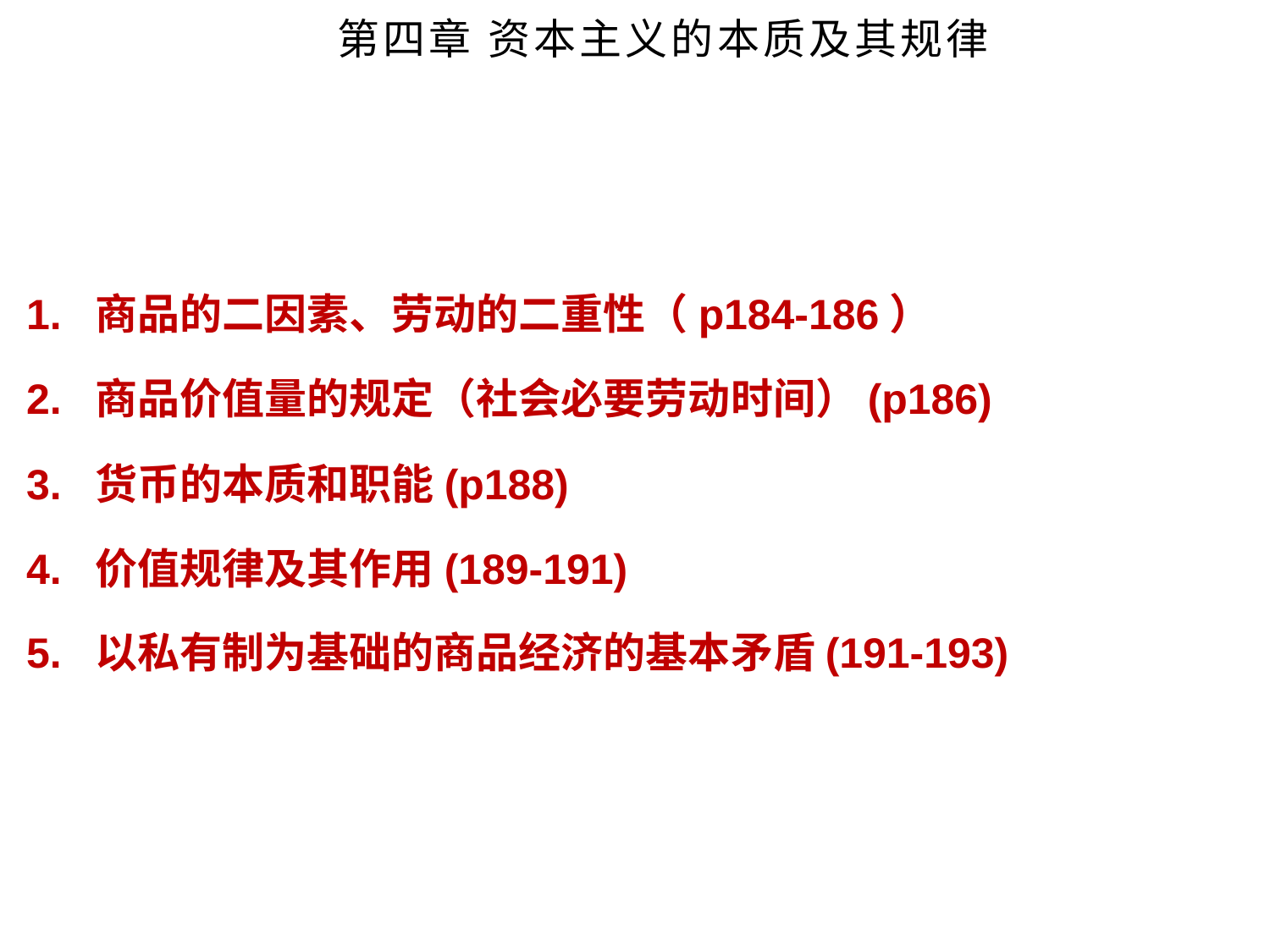

第四章 资本主义的本质及其规律
1.  商品的二因素、劳动的二重性（p184-186）
2.  商品价值量的规定（社会必要劳动时间）(p186)
3.  货币的本质和职能(p188)
4.  价值规律及其作用(189-191)
5.  以私有制为基础的商品经济的基本矛盾(191-193)